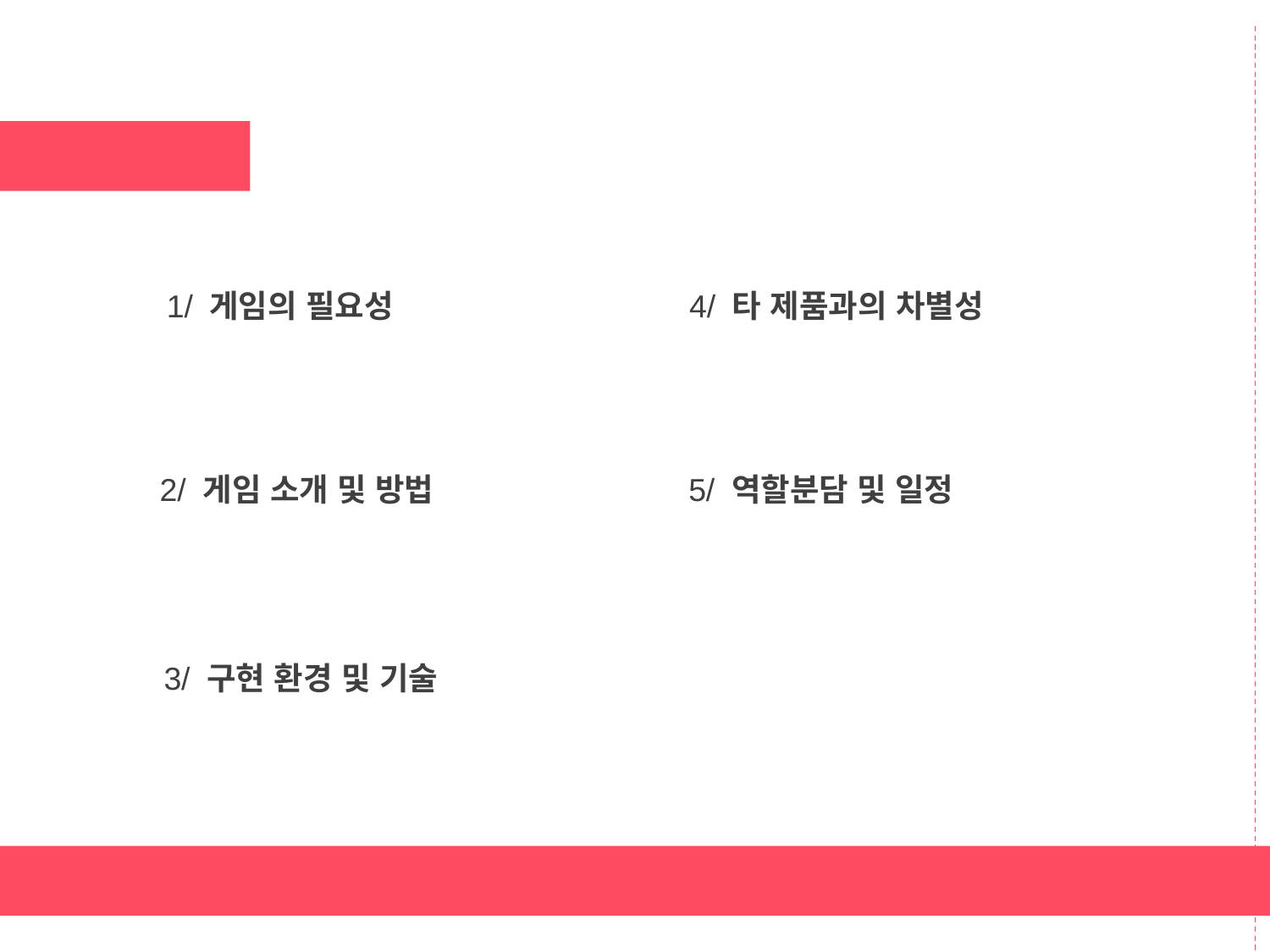

CONTENTS
1/ 게임의 필요성
4/ 타 제품과의 차별성
2/ 게임 소개 및 방법
5/ 역할분담 및 일정
3/ 구현 환경 및 기술